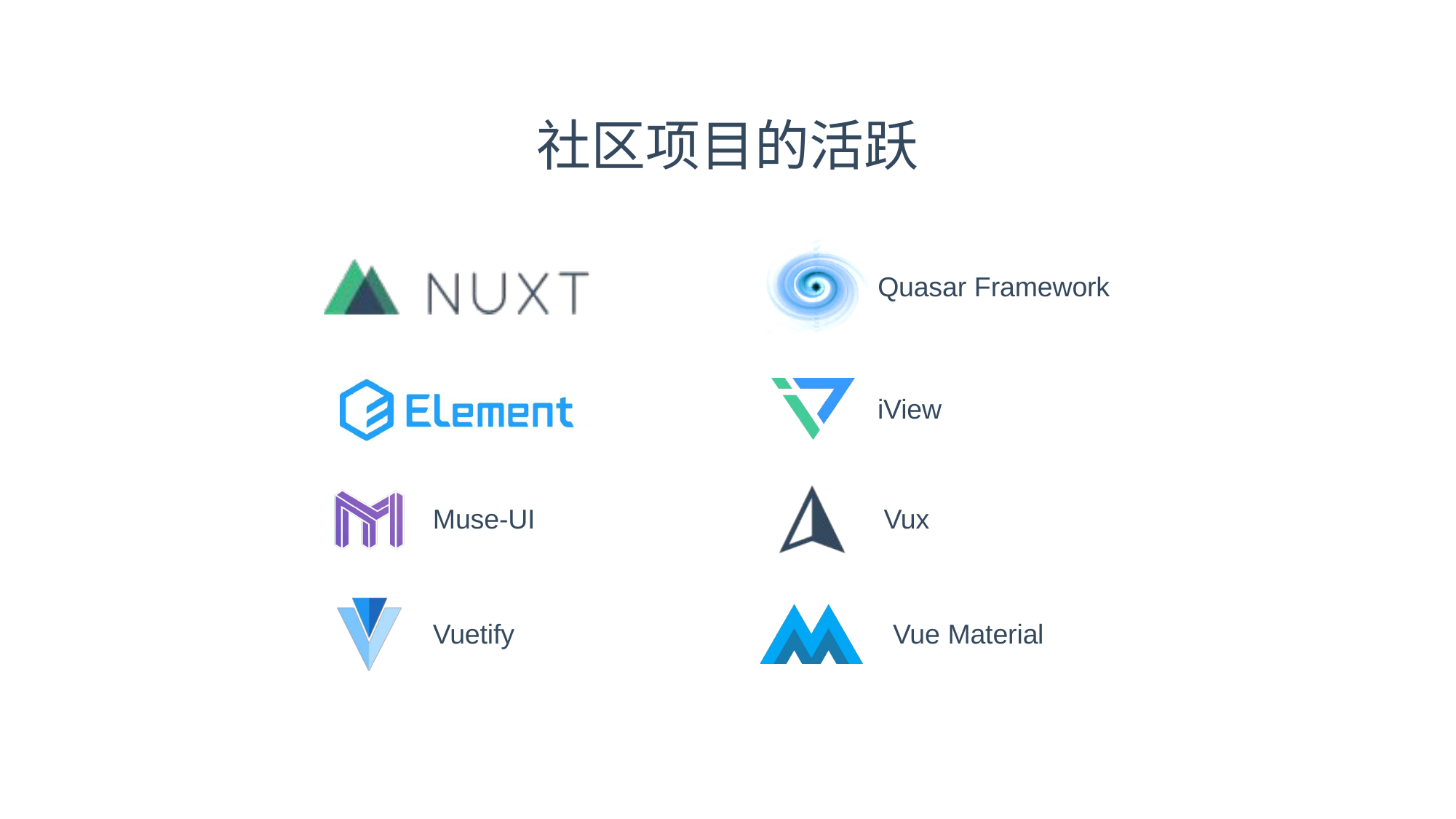

# 社区项目的活跃

Quasar Framework

iView

Muse-UI
Vux

Vuetify
Vue Material